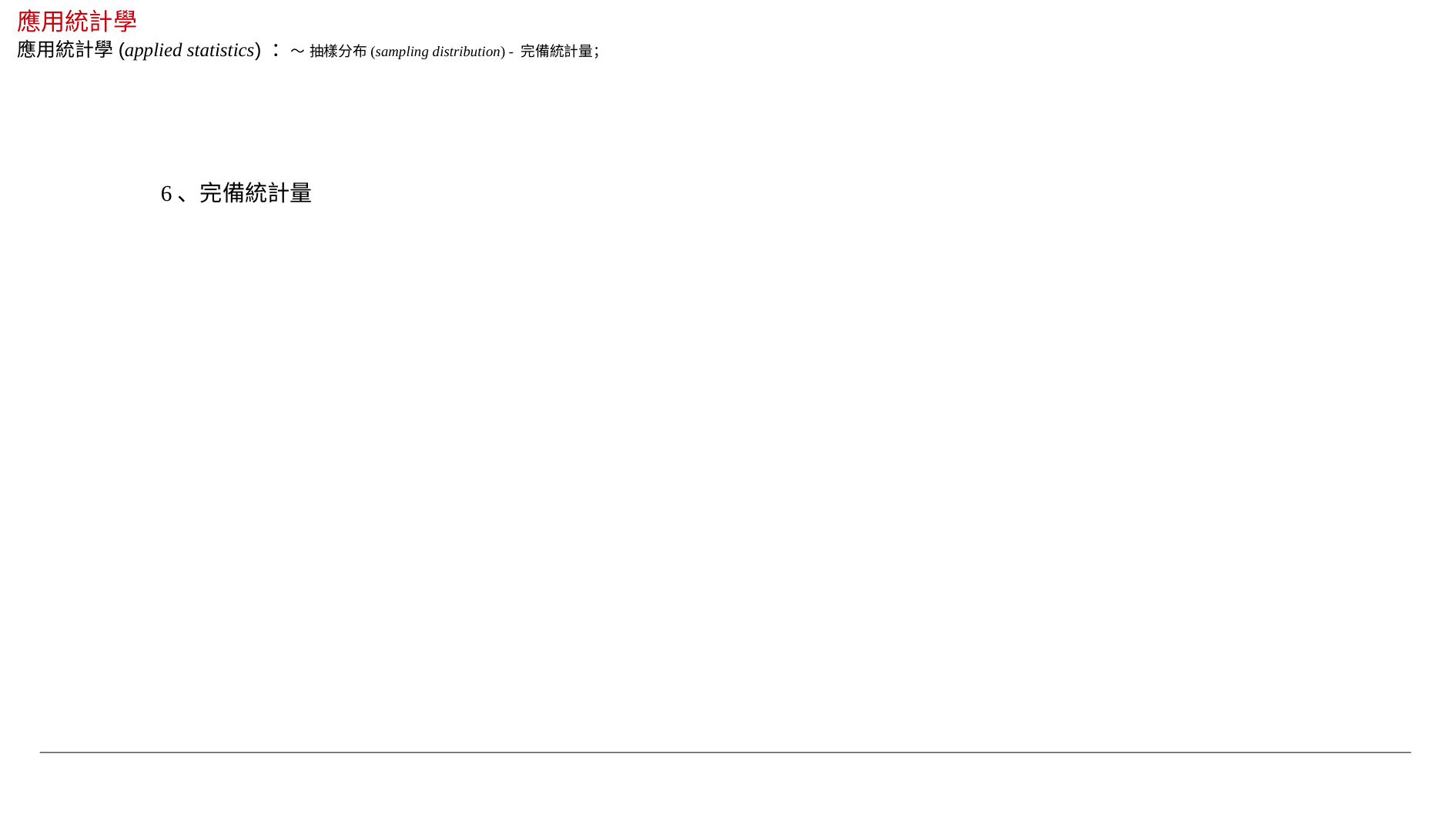

應用統計學
應用統計學(applied statistics) ：～ 抽樣分布(sampling distribution) - 完備統計量；
6、完備統計量